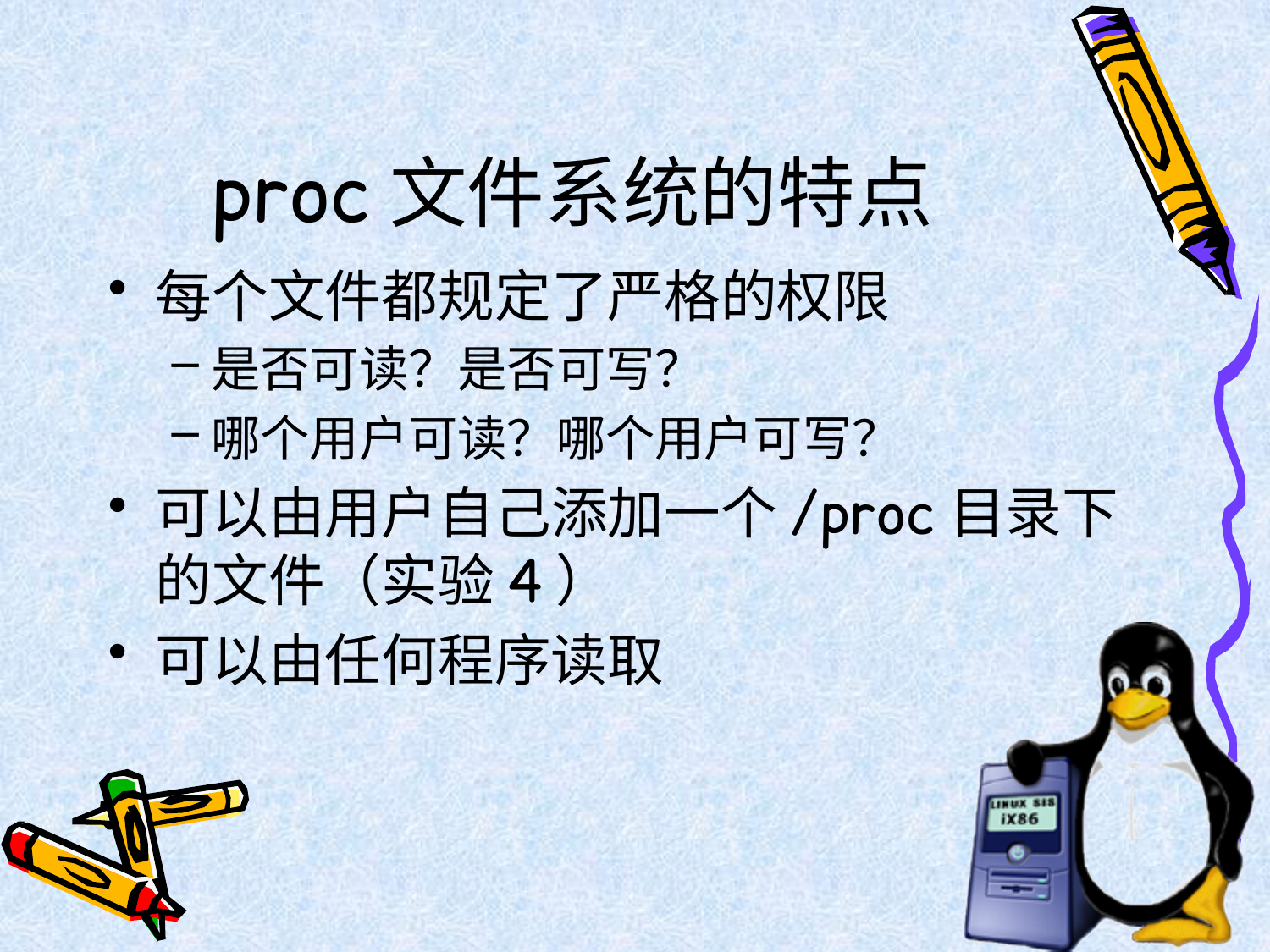

# proc文件系统的特点
每个文件都规定了严格的权限
是否可读？是否可写？
哪个用户可读？哪个用户可写？
可以由用户自己添加一个/proc目录下的文件（实验4）
可以由任何程序读取